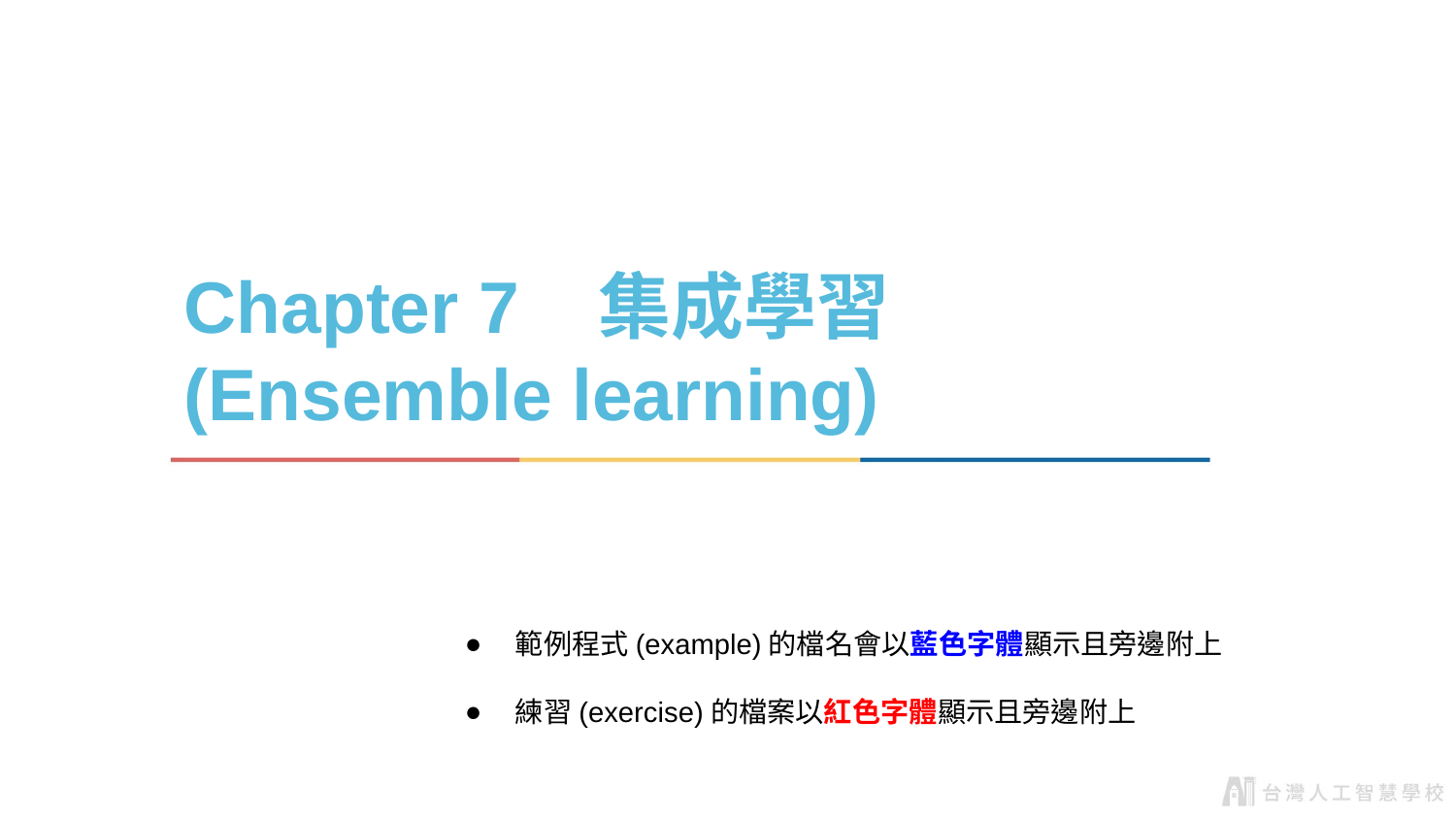

# Chapter 7   集成學習 (Ensemble learning)
範例程式(example)的檔名會以藍色字體顯示且旁邊附上

練習(exercise)的檔案以紅色字體顯示且旁邊附上